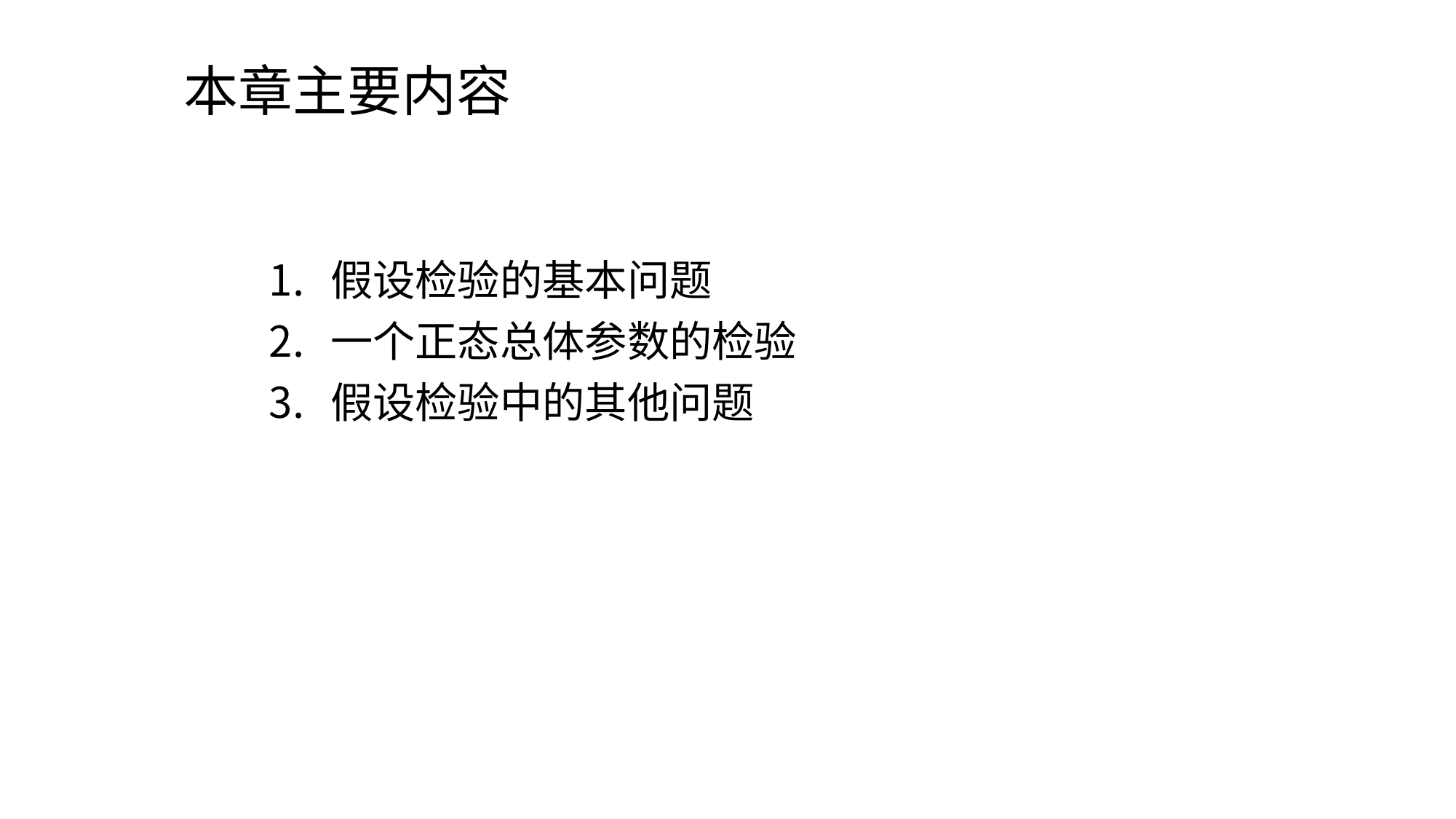

# 本章主要内容
假设检验的基本问题
一个正态总体参数的检验
假设检验中的其他问题